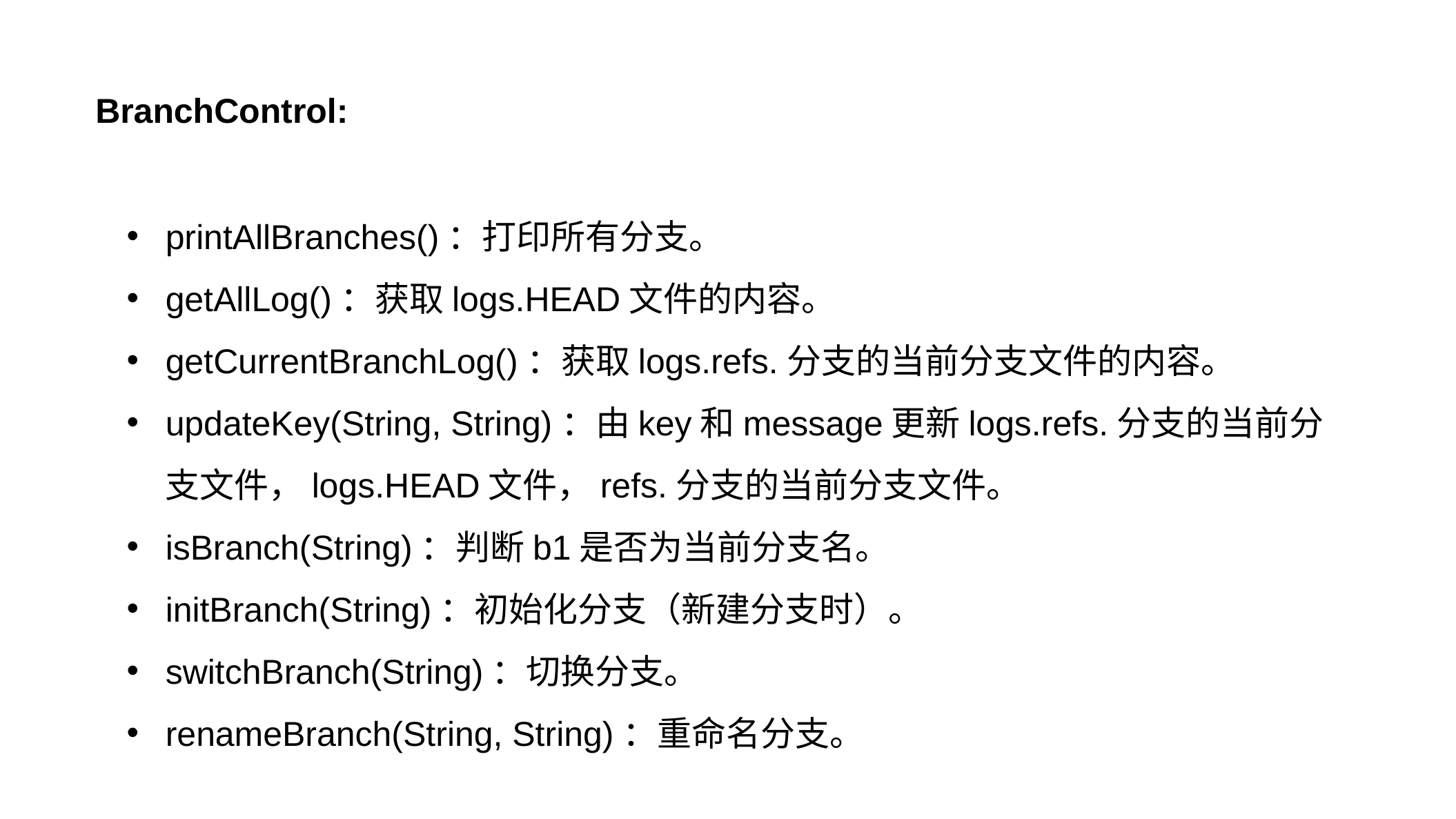

BranchControl:
printAllBranches()：打印所有分支。
getAllLog()：获取logs.HEAD文件的内容。
getCurrentBranchLog()：获取logs.refs.分支的当前分支文件的内容。
updateKey(String, String)：由key和message更新logs.refs.分支的当前分支文件，logs.HEAD文件，refs.分支的当前分支文件。
isBranch(String)：判断b1是否为当前分支名。
initBranch(String)：初始化分支（新建分支时）。
switchBranch(String)：切换分支。
renameBranch(String, String)：重命名分支。